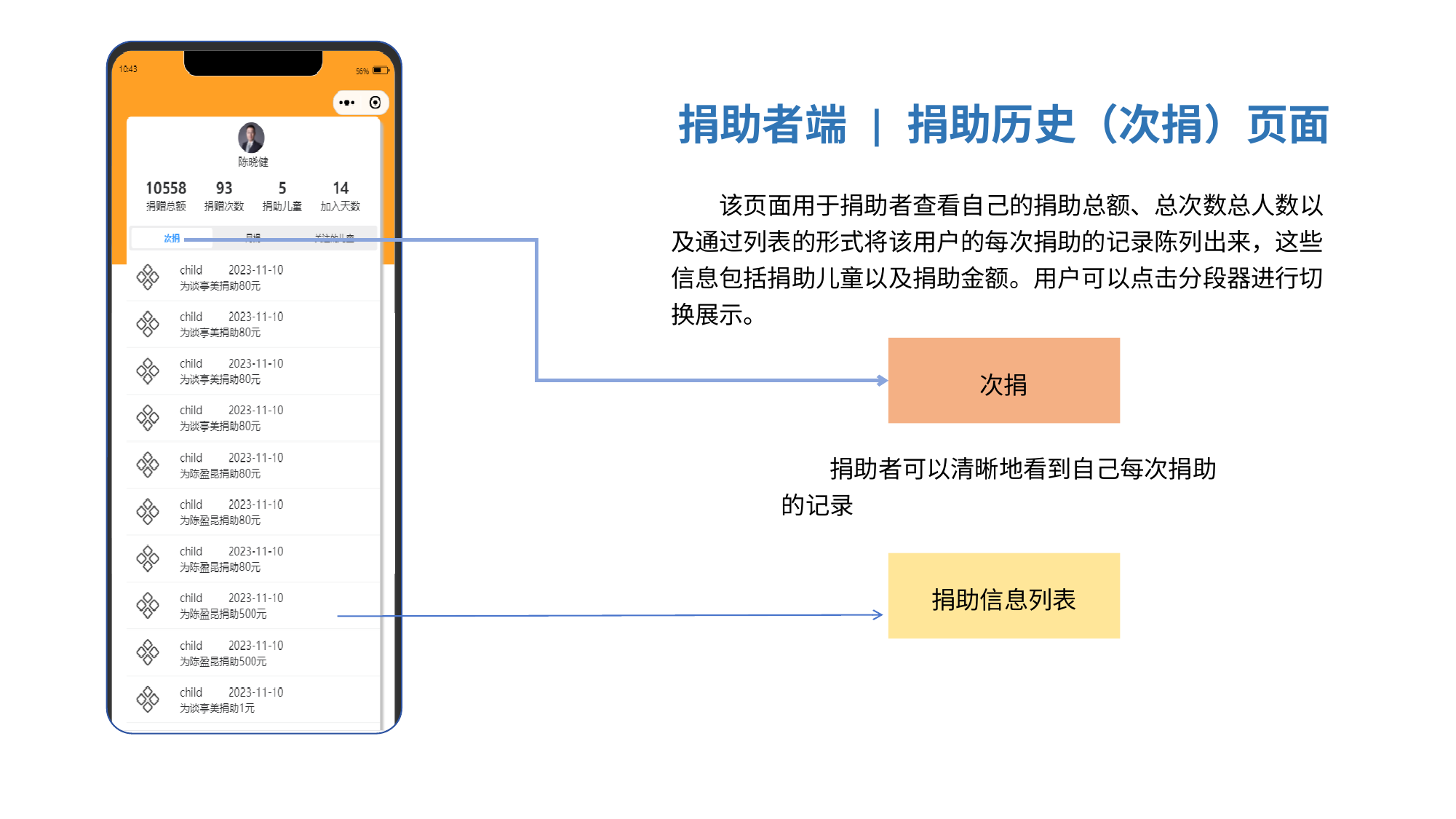

捐助者端 | 捐助历史（次捐）页面
该页面用于捐助者查看自己的捐助总额、总次数总人数以及通过列表的形式将该用户的每次捐助的记录陈列出来，这些信息包括捐助儿童以及捐助金额。用户可以点击分段器进行切换展示。
次捐
捐助者可以清晰地看到自己每次捐助的记录
捐助信息列表